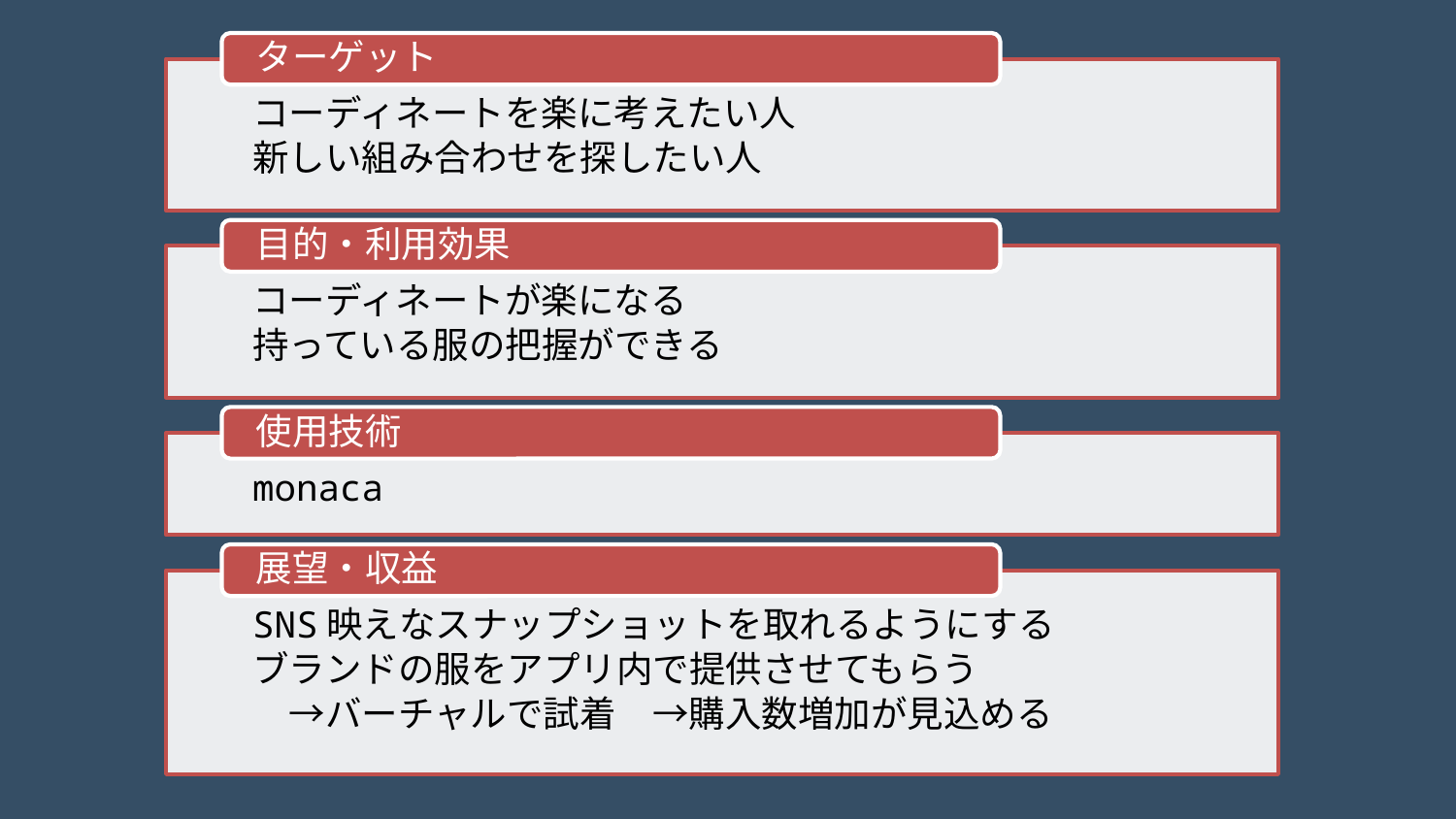

コーディネートを楽に考えたい人
新しい組み合わせを探したい人
ターゲット
コーディネートが楽になる
持っている服の把握ができる
目的・利用効果
monaca
使用技術
SNS映えなスナップショットを取れるようにする
ブランドの服をアプリ内で提供させてもらう
　→バーチャルで試着　→購入数増加が見込める
展望・収益